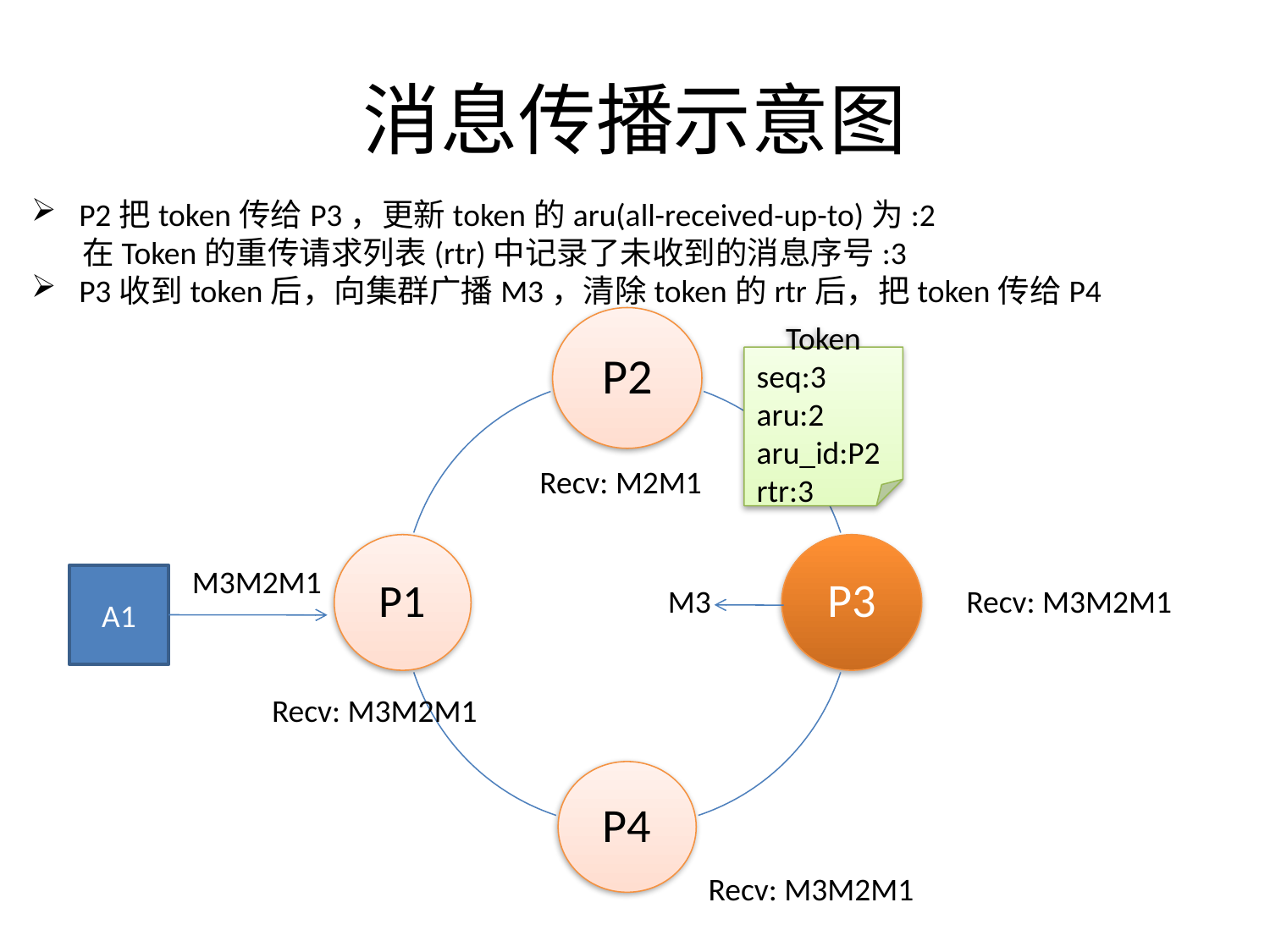

# 消息传播示意图
P2把token传给P3，更新token的aru(all-received-up-to)为:2
      在Token的重传请求列表(rtr)中记录了未收到的消息序号:3
P3收到token后，向集群广播M3，清除token的rtr后，把token传给P4

P2
P3
P4
P1
Token
seq:3
aru:2
aru_id:P2
rtr:3
Recv: M2M1
M3M2M1
A1
M3
Recv: M3M2M1

Recv: M3M2M1
Recv: M3M2M1